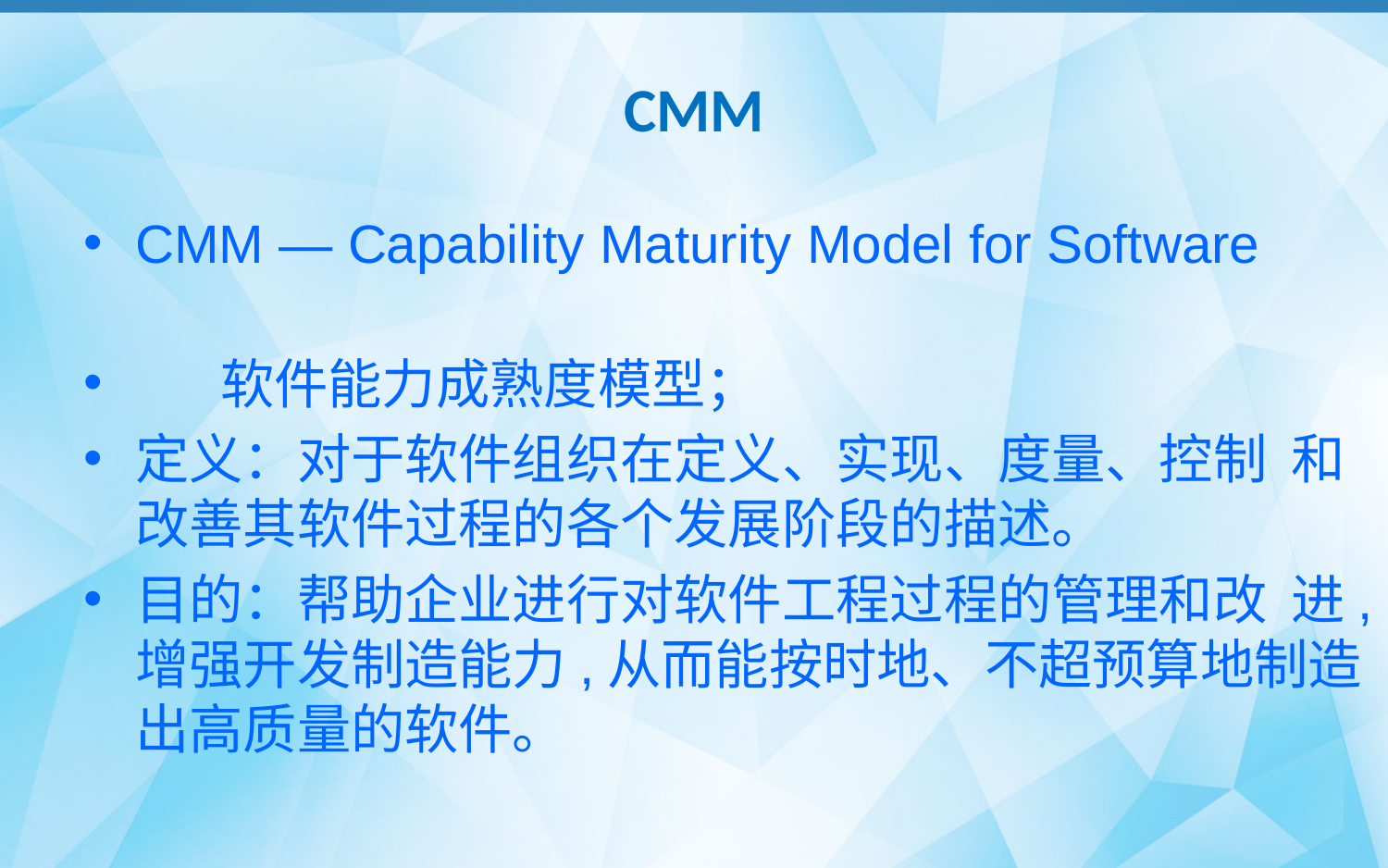

# CMM
CMM — Capability Maturity Model for Software
      软件能力成熟度模型；
定义：对于软件组织在定义、实现、度量、控制  和改善其软件过程的各个发展阶段的描述。
目的：帮助企业进行对软件工程过程的管理和改  进,增强开发制造能力,从而能按时地、不超预算地制造出高质量的软件。